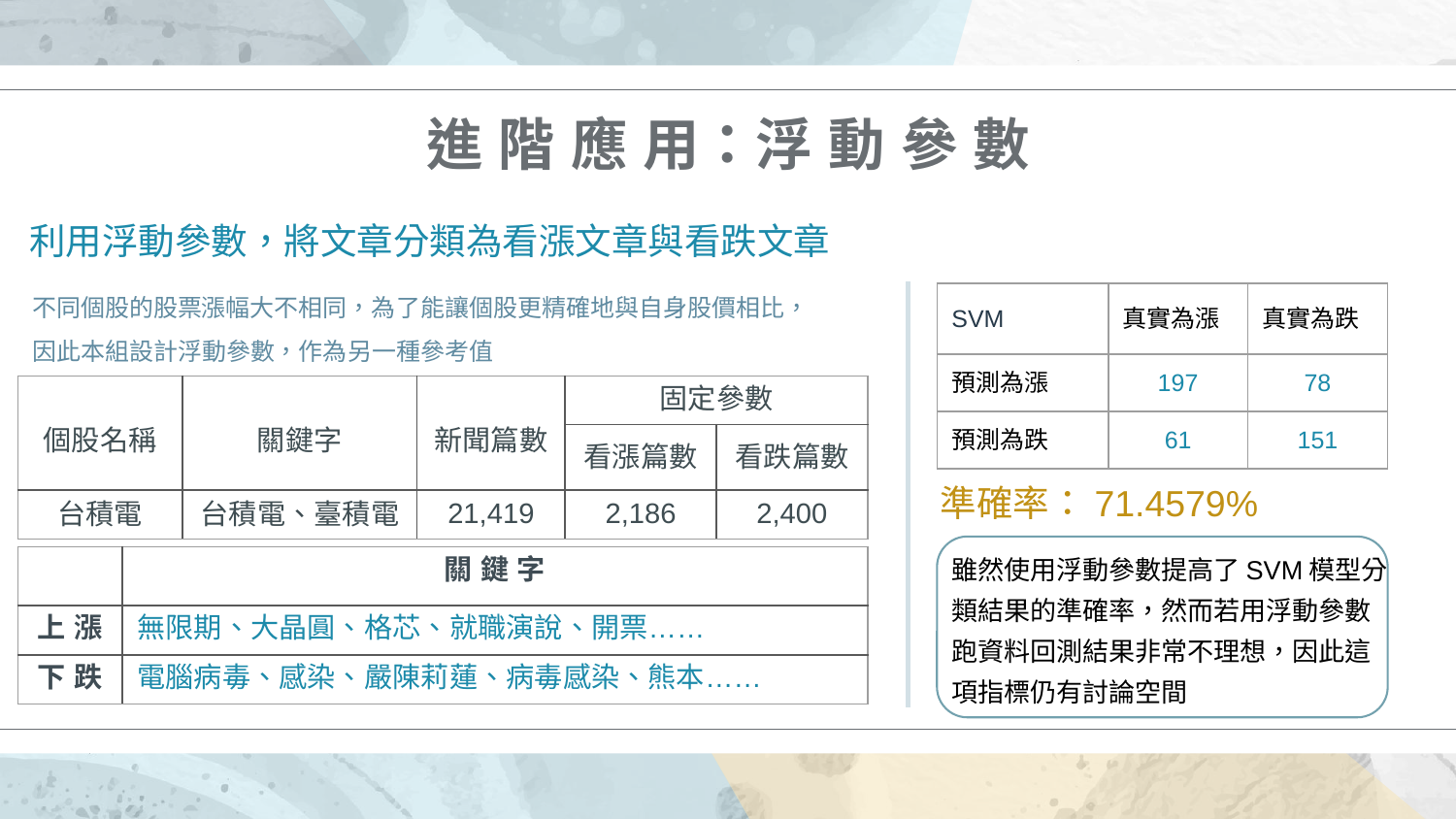

進 階 應 用：浮 動 參 數
利用浮動參數，將文章分類為看漲文章與看跌文章
不同個股的股票漲幅大不相同，為了能讓個股更精確地與自身股價相比，因此本組設計浮動參數，作為另一種參考值
| SVM | 真實為漲 | 真實為跌 |
| --- | --- | --- |
| 預測為漲 | 197 | 78 |
| 預測為跌 | 61 | 151 |
| 個股名稱 | 關鍵字 | 新聞篇數 | 固定參數 |  |
| --- | --- | --- | --- | --- |
|  |  |  | 看漲篇數 | 看跌篇數 |
| 台積電 | 台積電、臺積電 | 21,419 | 2,186 | 2,400 |
準確率：71.4579%
雖然使用浮動參數提高了SVM模型分類結果的準確率，然而若用浮動參數跑資料回測結果非常不理想，因此這項指標仍有討論空間

|  | 關 鍵 字 |
| --- | --- |
| 上 漲 | 無限期、大晶圓、格芯、就職演說、開票…… |
| 下 跌 | 電腦病毒、感染、嚴陳莉蓮、病毒感染、熊本…… |